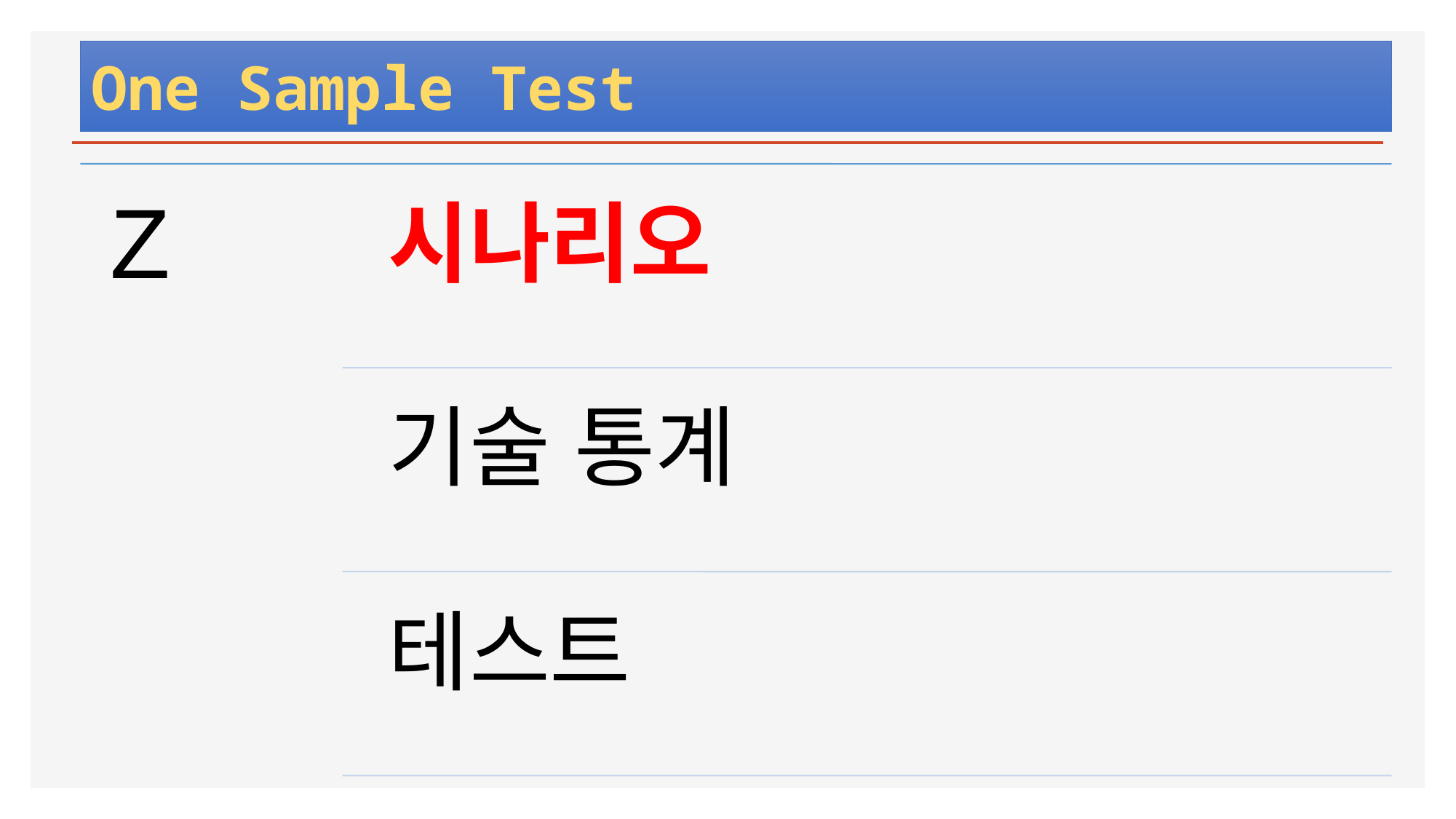

One Sample Test
Z
시나리오
기술 통계
테스트